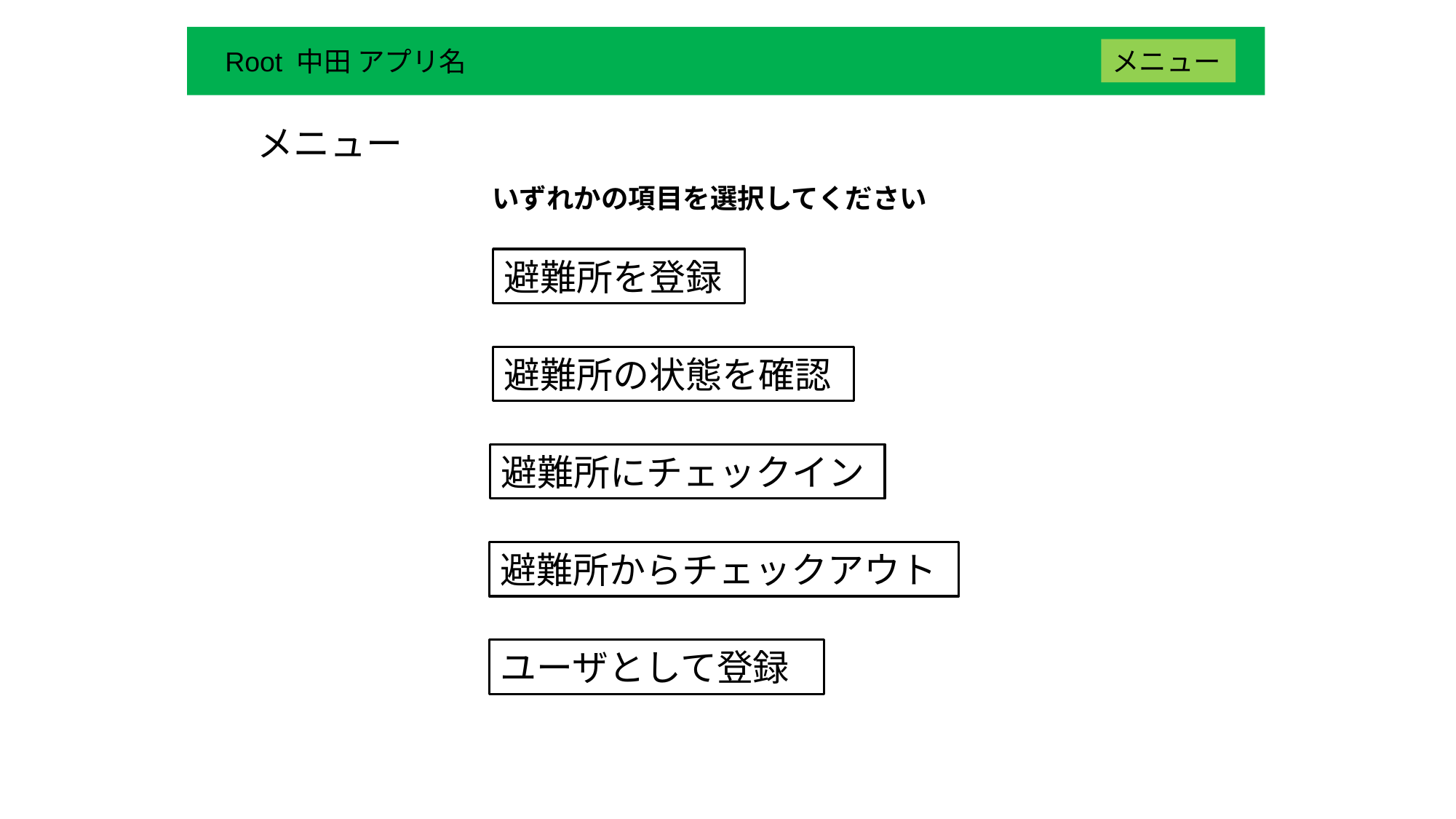

Root 中田 アプリ名
メニュー
メニュー
いずれかの項目を選択してください
避難所を登録
避難所の状態を確認
避難所にチェックイン
避難所からチェックアウト
ユーザとして登録